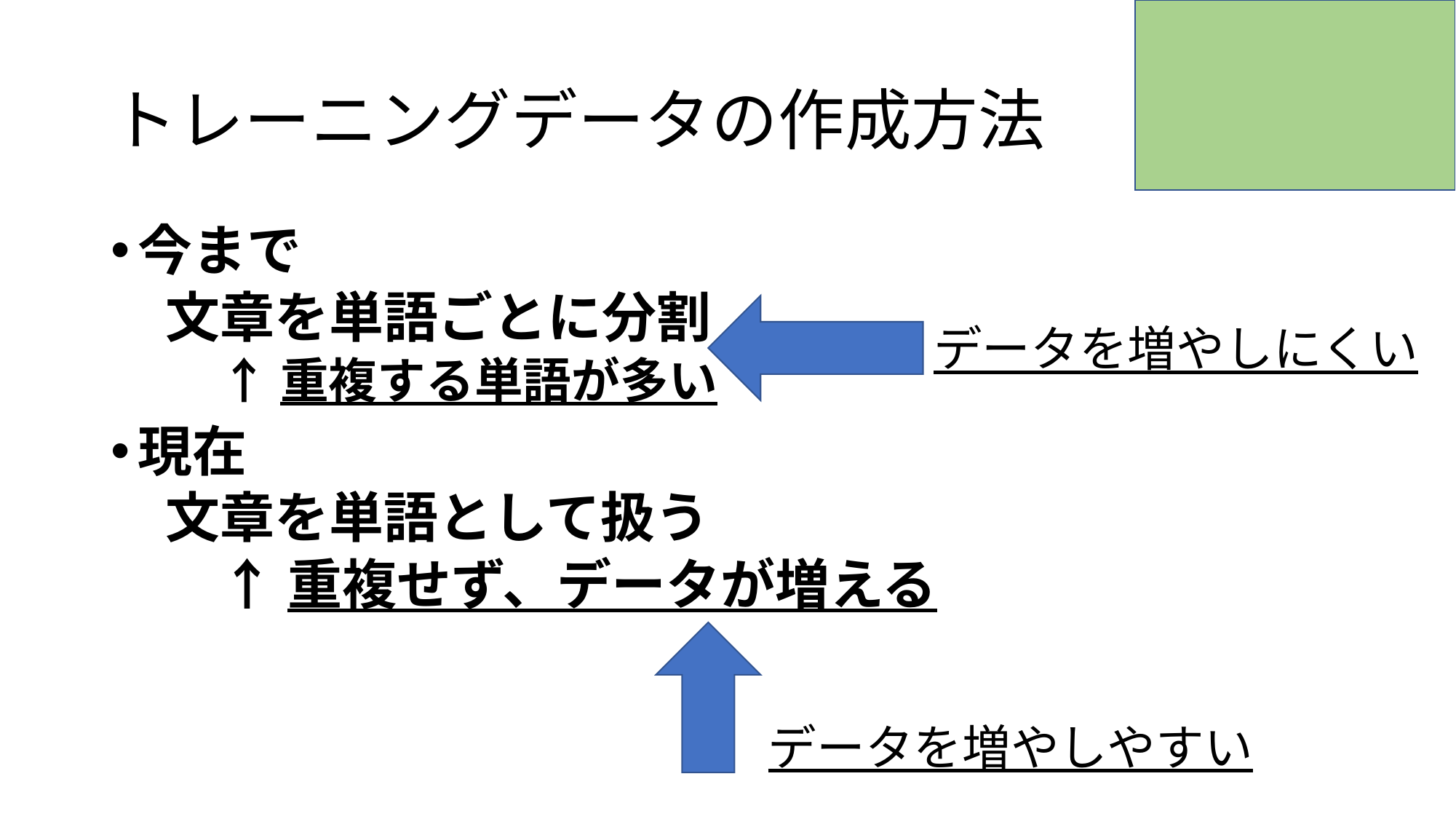

# トレーニングデータの作成方法
今まで
文章を単語ごとに分割
↑重複する単語が多い
現在
文章を単語として扱う
↑重複せず、データが増える

データを増やしにくい

データを増やしやすい